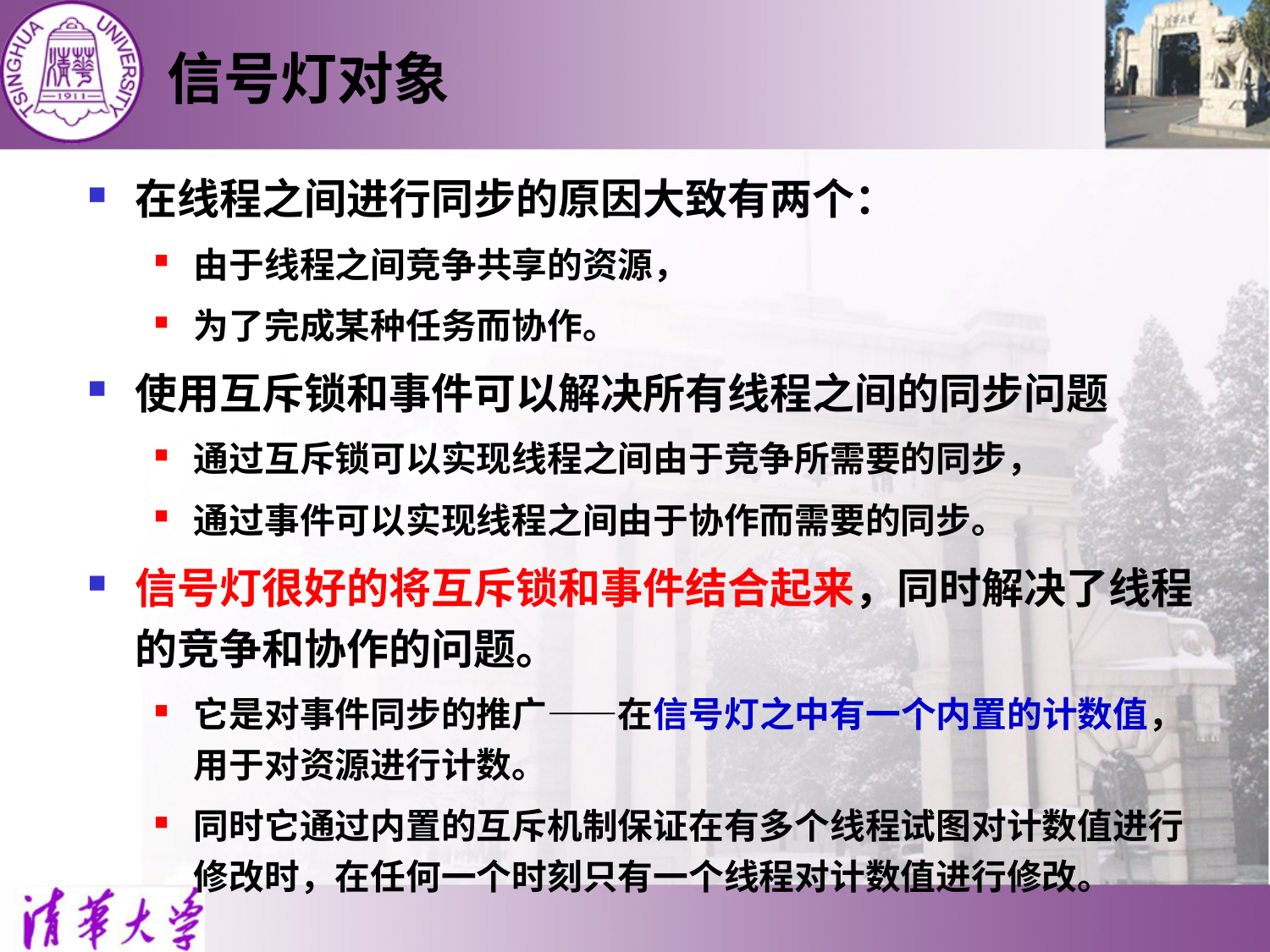

# 信号灯对象
在线程之间进行同步的原因大致有两个：
由于线程之间竞争共享的资源，
为了完成某种任务而协作。
使用互斥锁和事件可以解决所有线程之间的同步问题
通过互斥锁可以实现线程之间由于竞争所需要的同步，
通过事件可以实现线程之间由于协作而需要的同步。
信号灯很好的将互斥锁和事件结合起来，同时解决了线程的竞争和协作的问题。
它是对事件同步的推广——在信号灯之中有一个内置的计数值，用于对资源进行计数。
同时它通过内置的互斥机制保证在有多个线程试图对计数值进行修改时，在任何一个时刻只有一个线程对计数值进行修改。